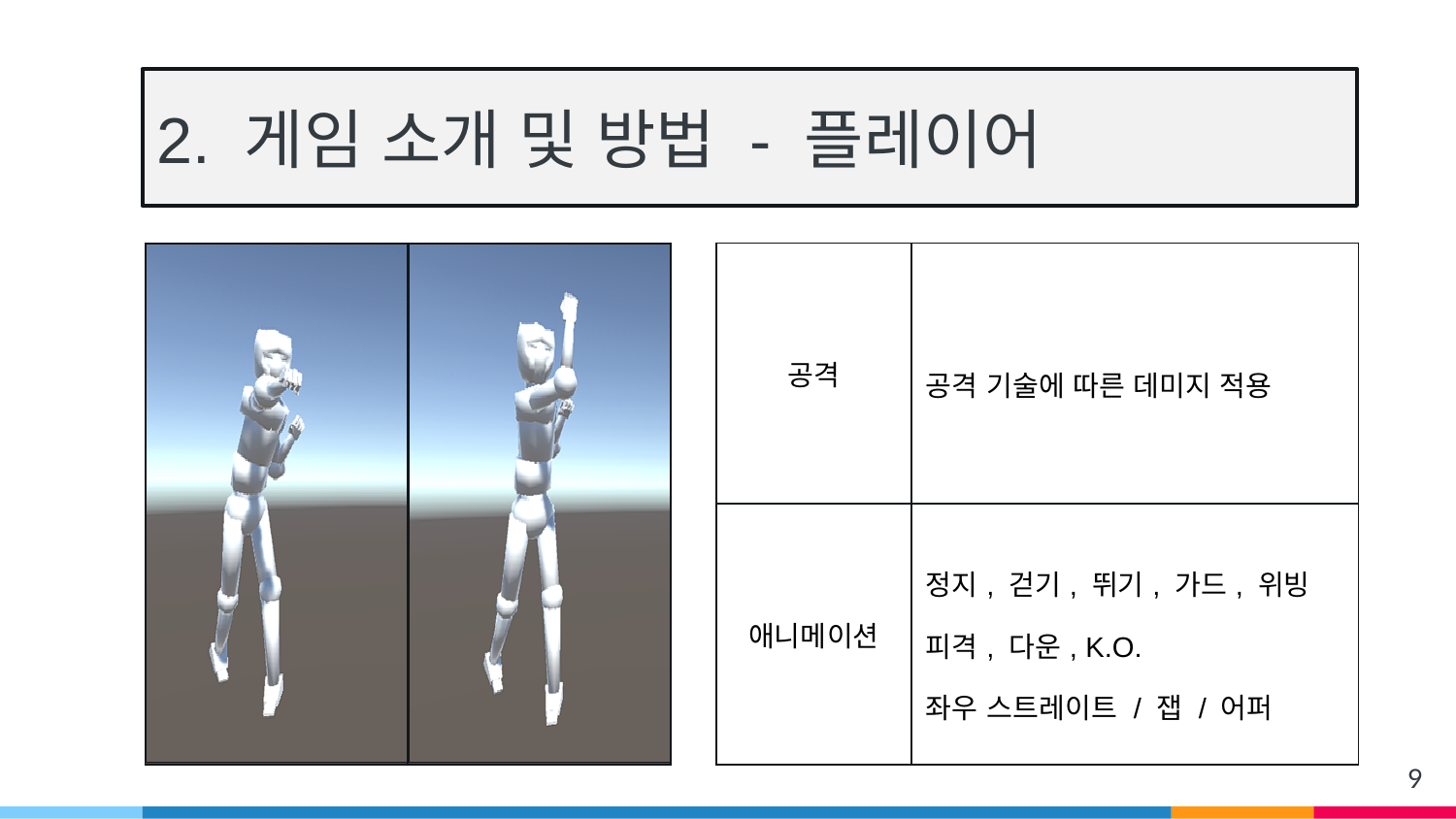

# 2. 게임 소개 및 방법 - 플레이어

|  |  |
| --- | --- |
| 공격 | 공격 기술에 따른 데미지 적용 |
| --- | --- |
| 애니메이션 | 정지, 걷기, 뛰기, 가드, 위빙 피격, 다운, K.O. 좌우 스트레이트 / 잽 / 어퍼 |
9